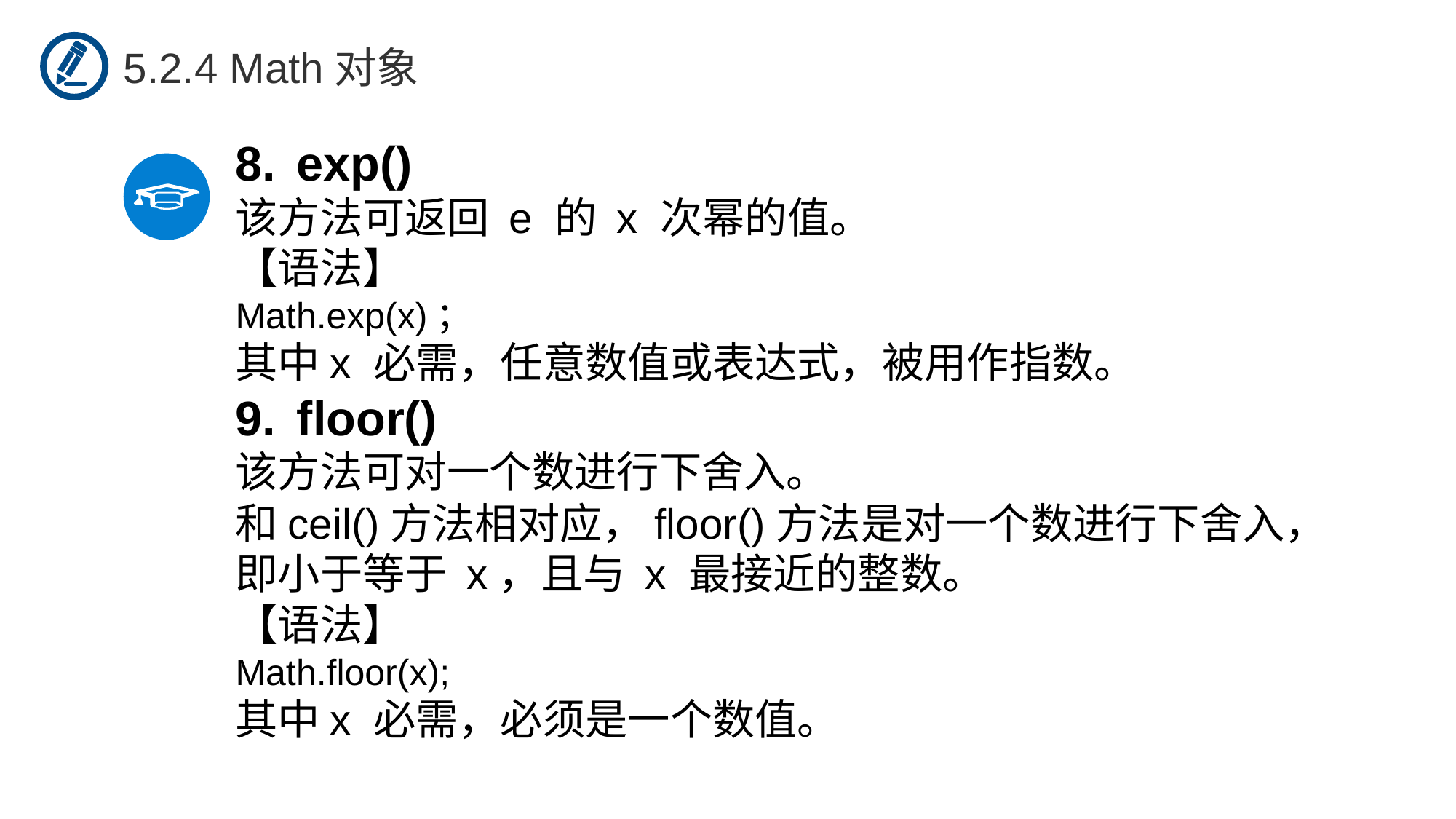

5.2.4 Math对象
exp()
该方法可返回 e 的 x 次幂的值。
【语法】
Math.exp(x)；
其中x 必需，任意数值或表达式，被用作指数。
floor()
该方法可对一个数进行下舍入。
和ceil()方法相对应，floor()方法是对一个数进行下舍入，即小于等于 x，且与 x 最接近的整数。
【语法】
Math.floor(x);
其中x 必需，必须是一个数值。